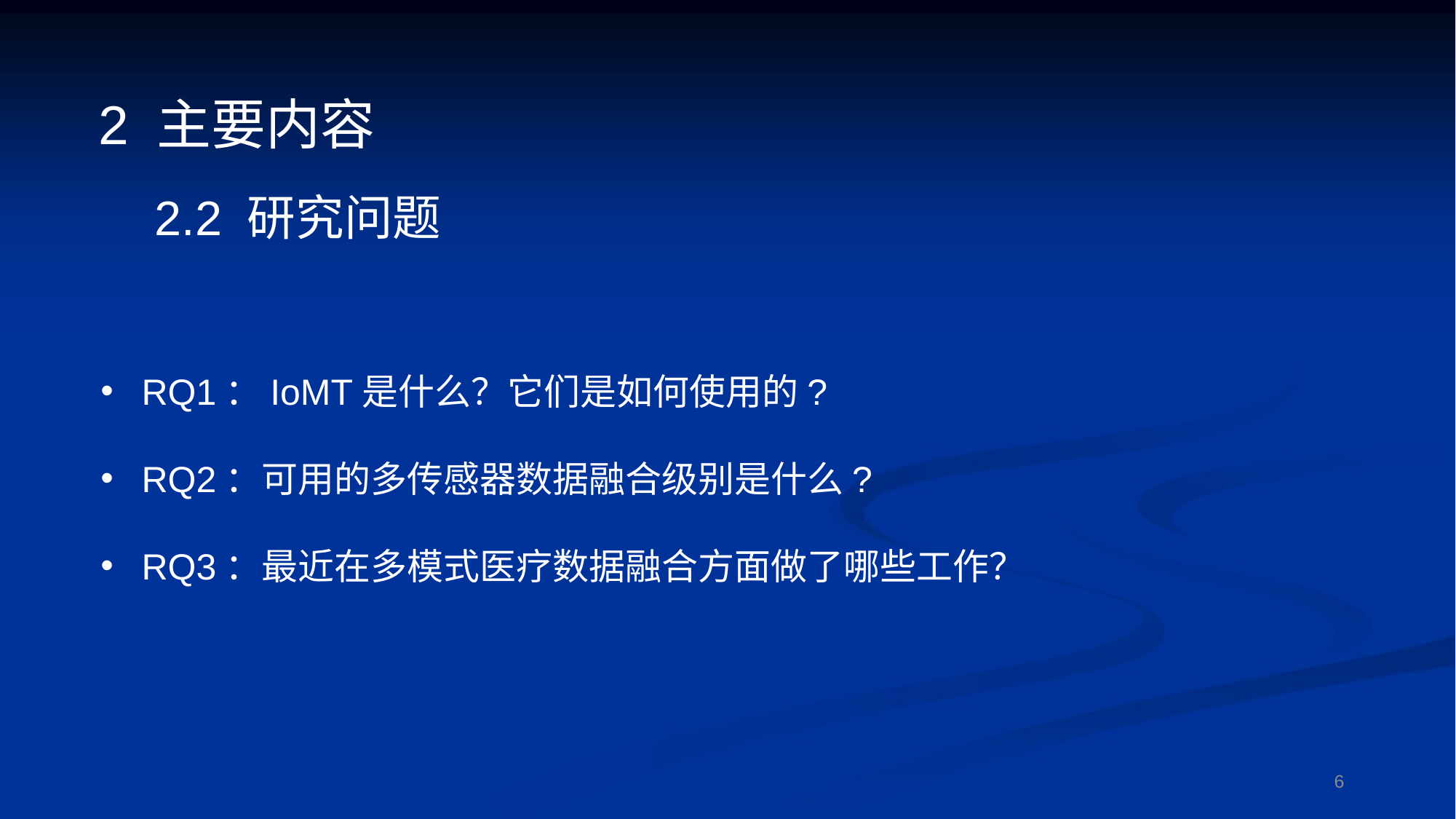

2 主要内容
2.2 研究问题
RQ1：IoMT是什么？它们是如何使用的?
RQ2：可用的多传感器数据融合级别是什么?
RQ3：最近在多模式医疗数据融合方面做了哪些工作？
6